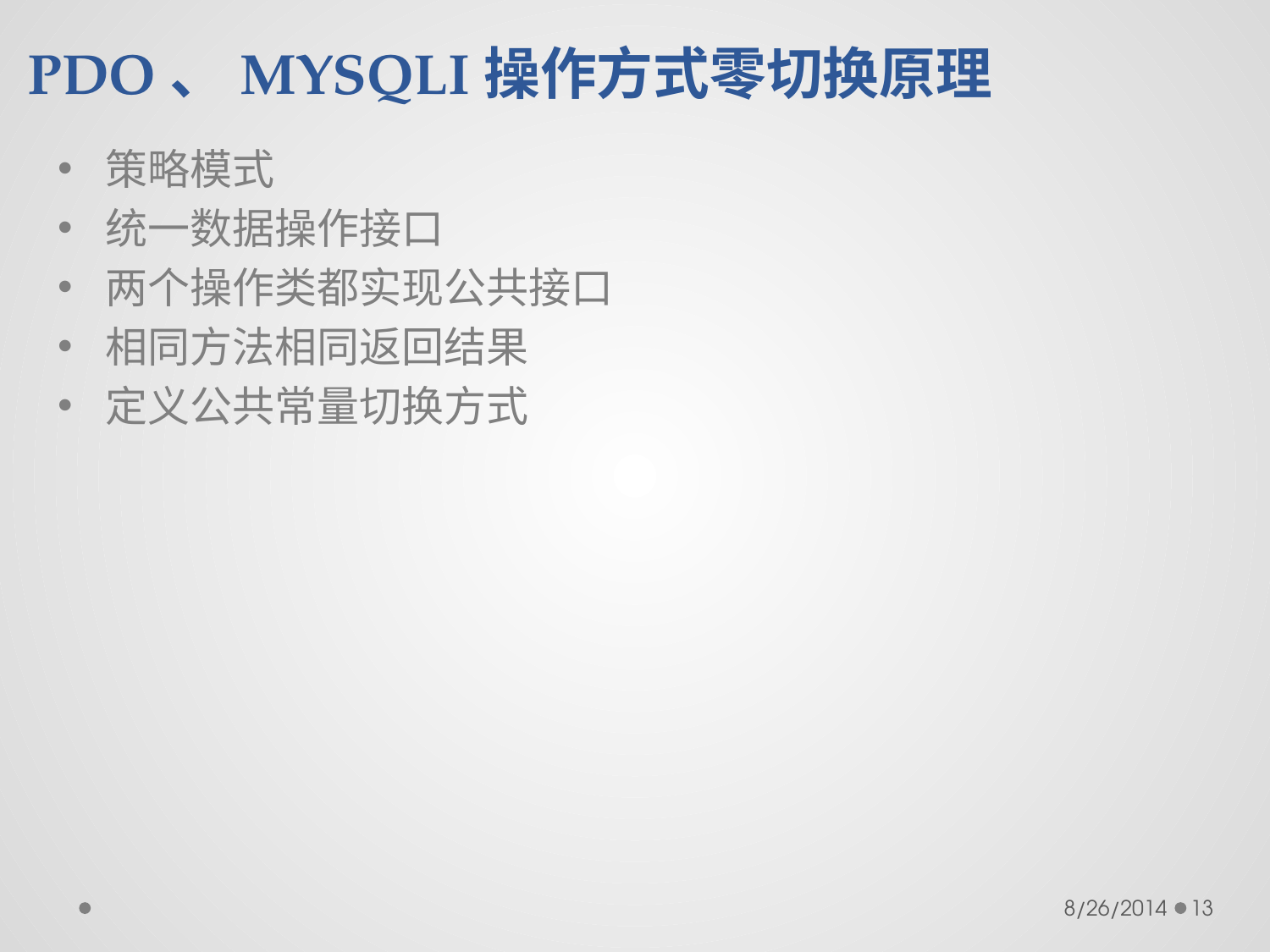

PDO、MYSQLI操作方式零切换原理
策略模式
统一数据操作接口
两个操作类都实现公共接口
相同方法相同返回结果
定义公共常量切换方式

8/26/2014
13